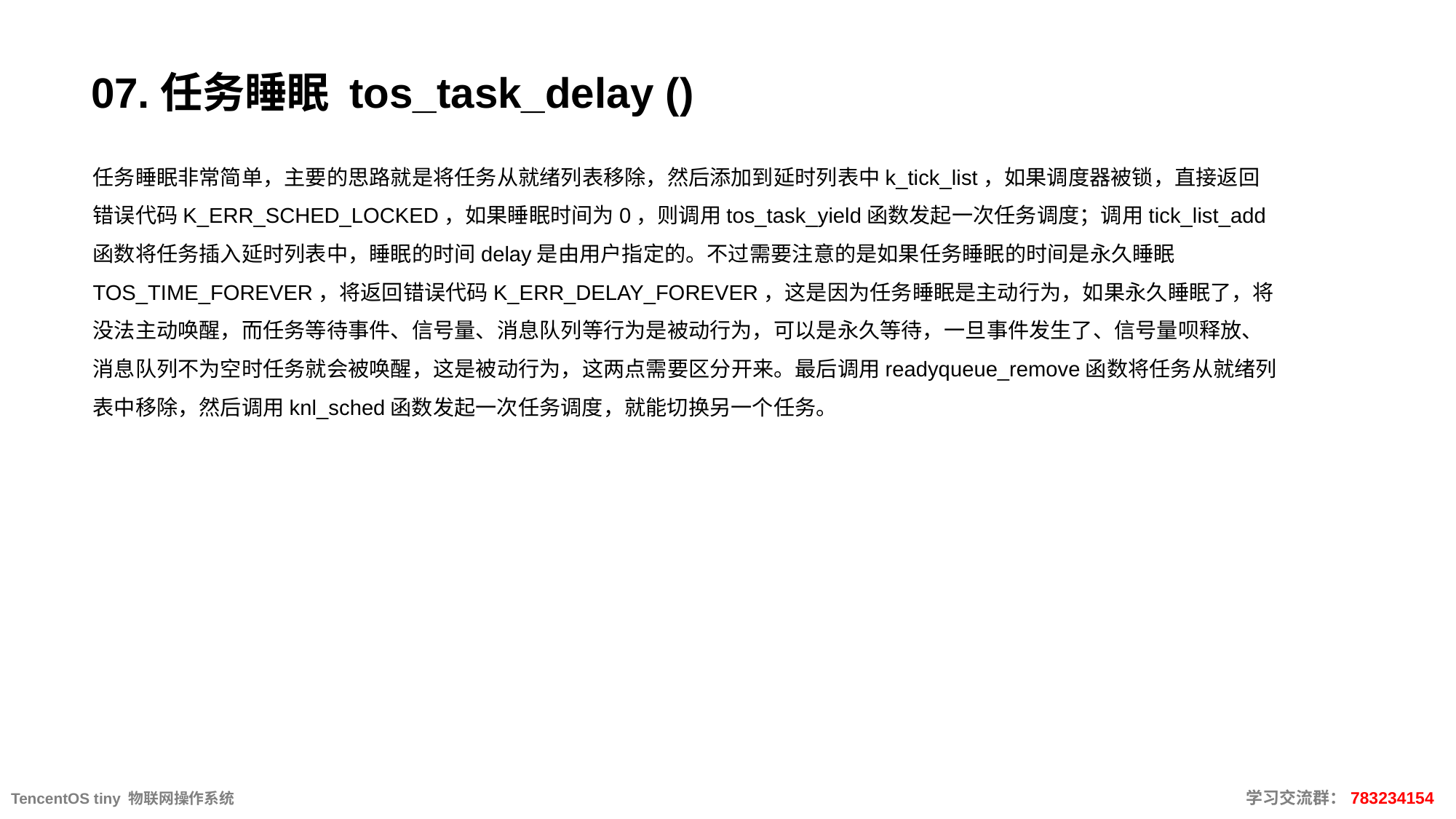

# 07.任务睡眠 tos_task_delay ()
任务睡眠非常简单，主要的思路就是将任务从就绪列表移除，然后添加到延时列表中k_tick_list，如果调度器被锁，直接返回错误代码K_ERR_SCHED_LOCKED，如果睡眠时间为0，则调用tos_task_yield函数发起一次任务调度；调用tick_list_add函数将任务插入延时列表中，睡眠的时间delay是由用户指定的。不过需要注意的是如果任务睡眠的时间是永久睡眠TOS_TIME_FOREVER，将返回错误代码K_ERR_DELAY_FOREVER，这是因为任务睡眠是主动行为，如果永久睡眠了，将没法主动唤醒，而任务等待事件、信号量、消息队列等行为是被动行为，可以是永久等待，一旦事件发生了、信号量呗释放、消息队列不为空时任务就会被唤醒，这是被动行为，这两点需要区分开来。最后调用readyqueue_remove函数将任务从就绪列表中移除，然后调用knl_sched函数发起一次任务调度，就能切换另一个任务。

TencentOS tiny 物联网操作系统									          学习交流群：783234154